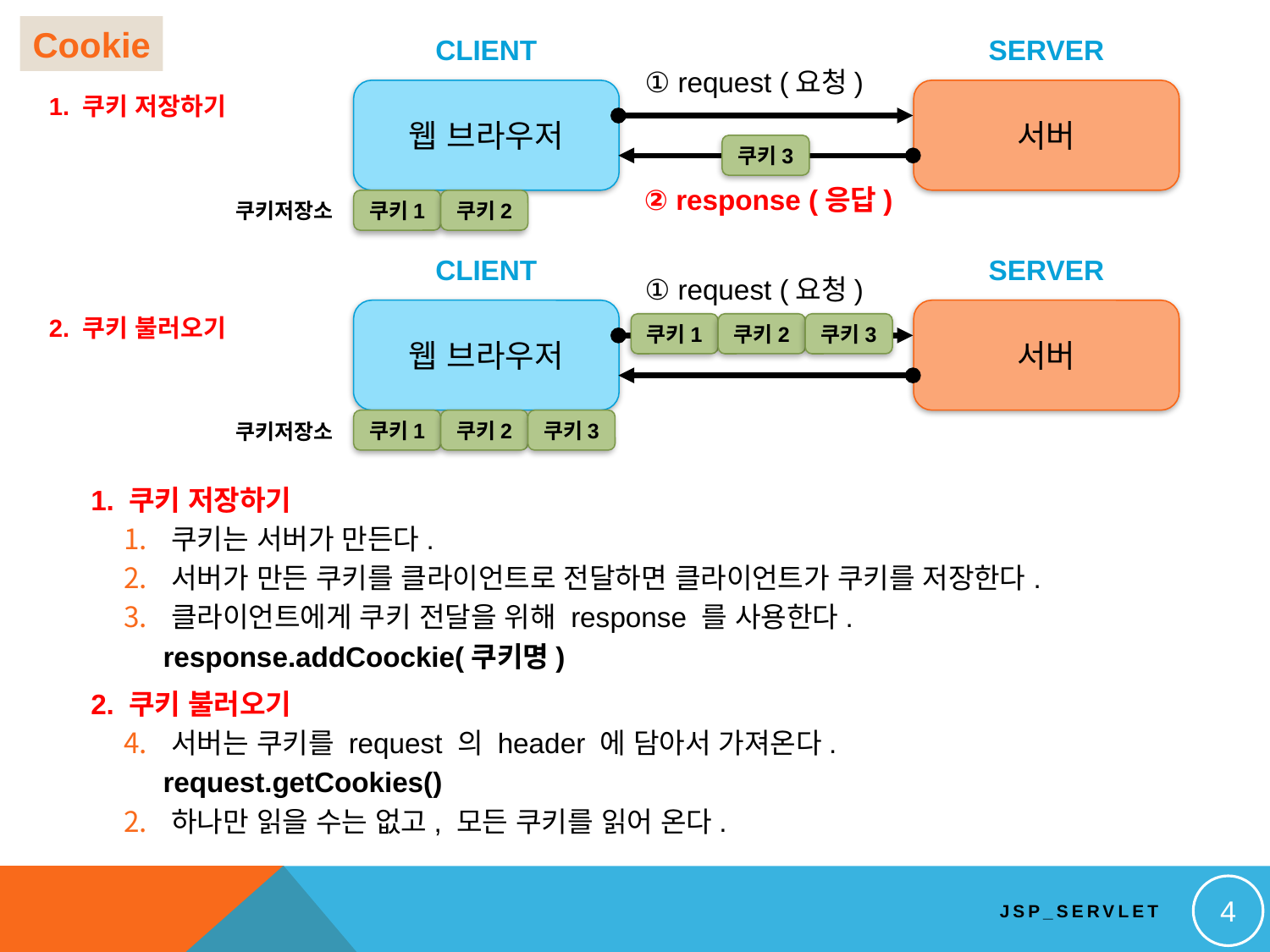

Cookie
CLIENT
SERVER
① request (요청)
웹 브라우저
서버
1. 쿠키 저장하기
쿠키3
② response (응답)
쿠키1
쿠키2
쿠키저장소
CLIENT
SERVER
① request (요청)
웹 브라우저
서버
2. 쿠키 불러오기
쿠키1
쿠키2
쿠키3
쿠키1
쿠키2
쿠키3
쿠키저장소
1. 쿠키 저장하기
쿠키는 서버가 만든다.
서버가 만든 쿠키를 클라이언트로 전달하면 클라이언트가 쿠키를 저장한다.
클라이언트에게 쿠키 전달을 위해 response 를 사용한다.
     response.addCoockie(쿠키명)
2. 쿠키 불러오기
서버는 쿠키를 request 의 header 에 담아서 가져온다.
     request.getCookies()
하나만 읽을 수는 없고, 모든 쿠키를 읽어 온다.
4
JSP_SERVLET